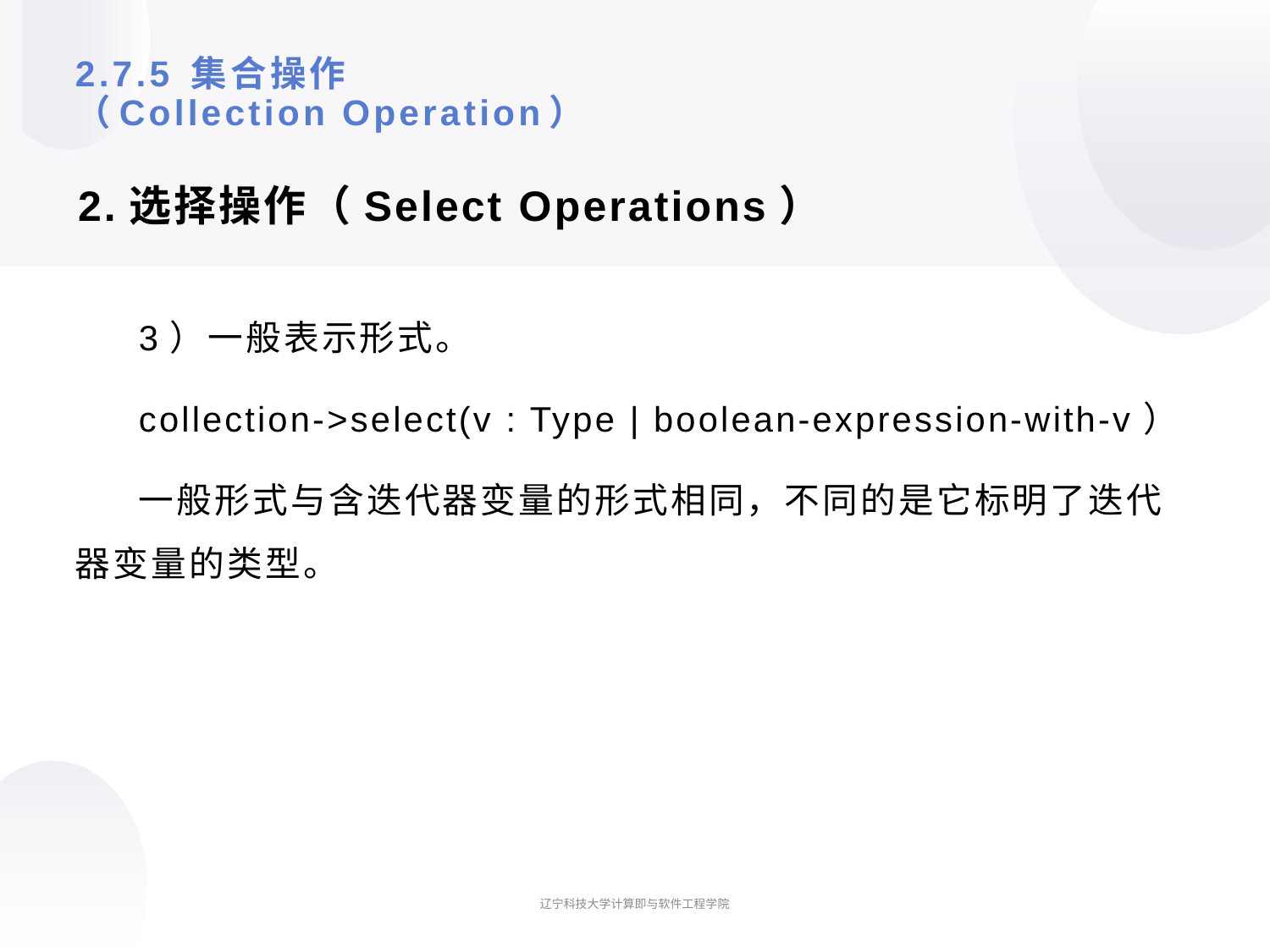

# 2.7.5 集合操作 （Collection Operation）
2.选择操作（Select Operations）

3）一般表示形式。
collection->select(v : Type | boolean-expression-with-v）
一般形式与含迭代器变量的形式相同，不同的是它标明了迭代器变量的类型。

辽宁科技大学计算即与软件工程学院
156